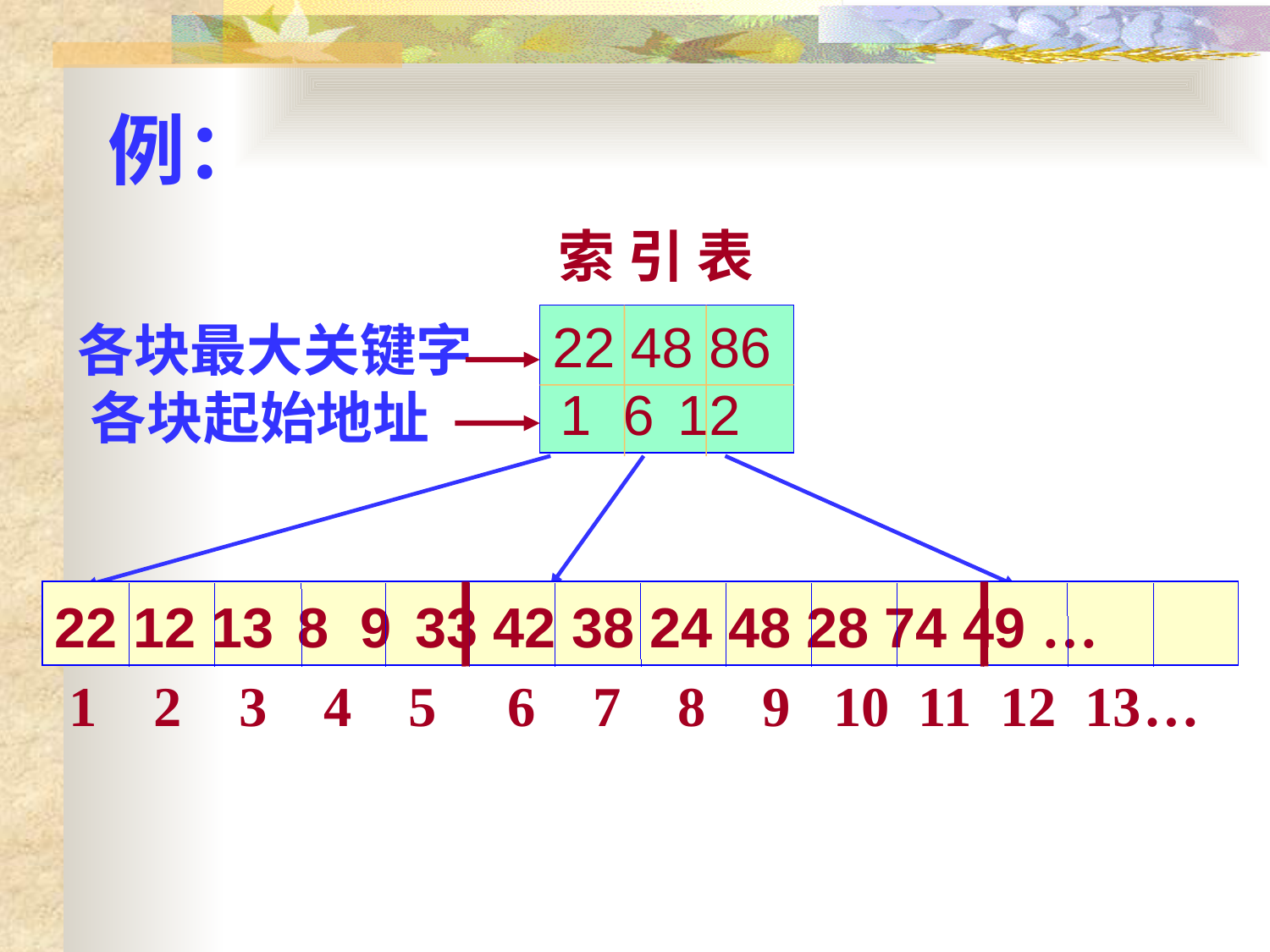

# 例：
索 引 表
22 48 86
 1   6  12

各块最大关键字
 各块起始地址

22 12 13  8   9  33 42 38 24 48 28 74 49 …

 1    2    3    4    5     6    7    8    9   10  11  12  13…